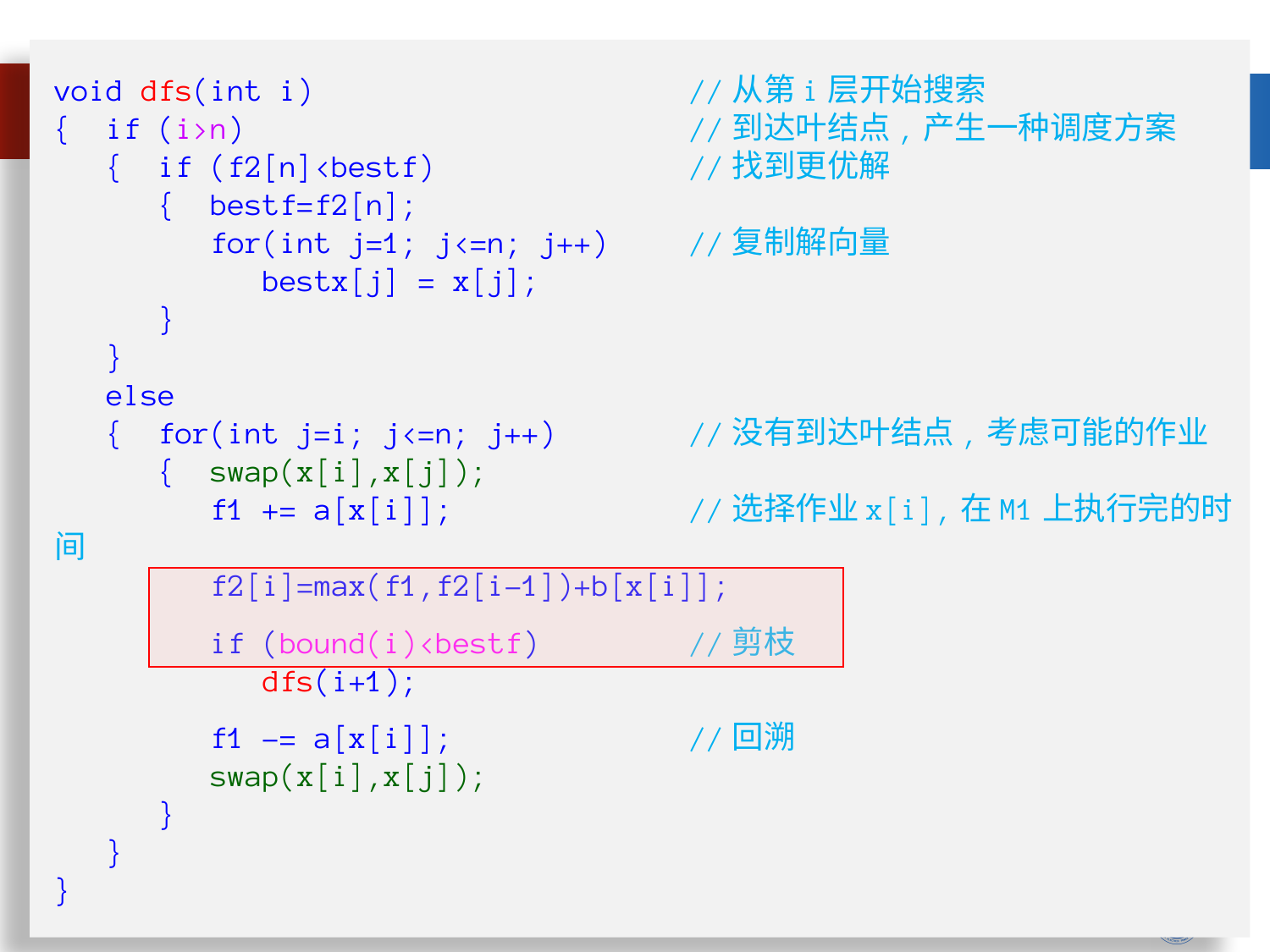

void dfs(int i)			//从第i层开始搜索
{  if (i>n)				//到达叶结点,产生一种调度方案
   {  if (f2[n]<bestf)		//找到更优解
      {  bestf=f2[n];
         for(int j=1; j<=n; j++)	//复制解向量
            bestx[j] = x[j];
      }
   }
   else
   {  for(int j=i; j<=n; j++)		//没有到达叶结点,考虑可能的作业
      {  swap(x[i],x[j]);
         f1 += a[x[i]];		//选择作业x[i],在M1上执行完的时间
         f2[i]=max(f1,f2[i-1])+b[x[i]];
         if (bound(i)<bestf)		//剪枝
            dfs(i+1);
         f1 -= a[x[i]];		//回溯
         swap(x[i],x[j]);
      }
   }
}